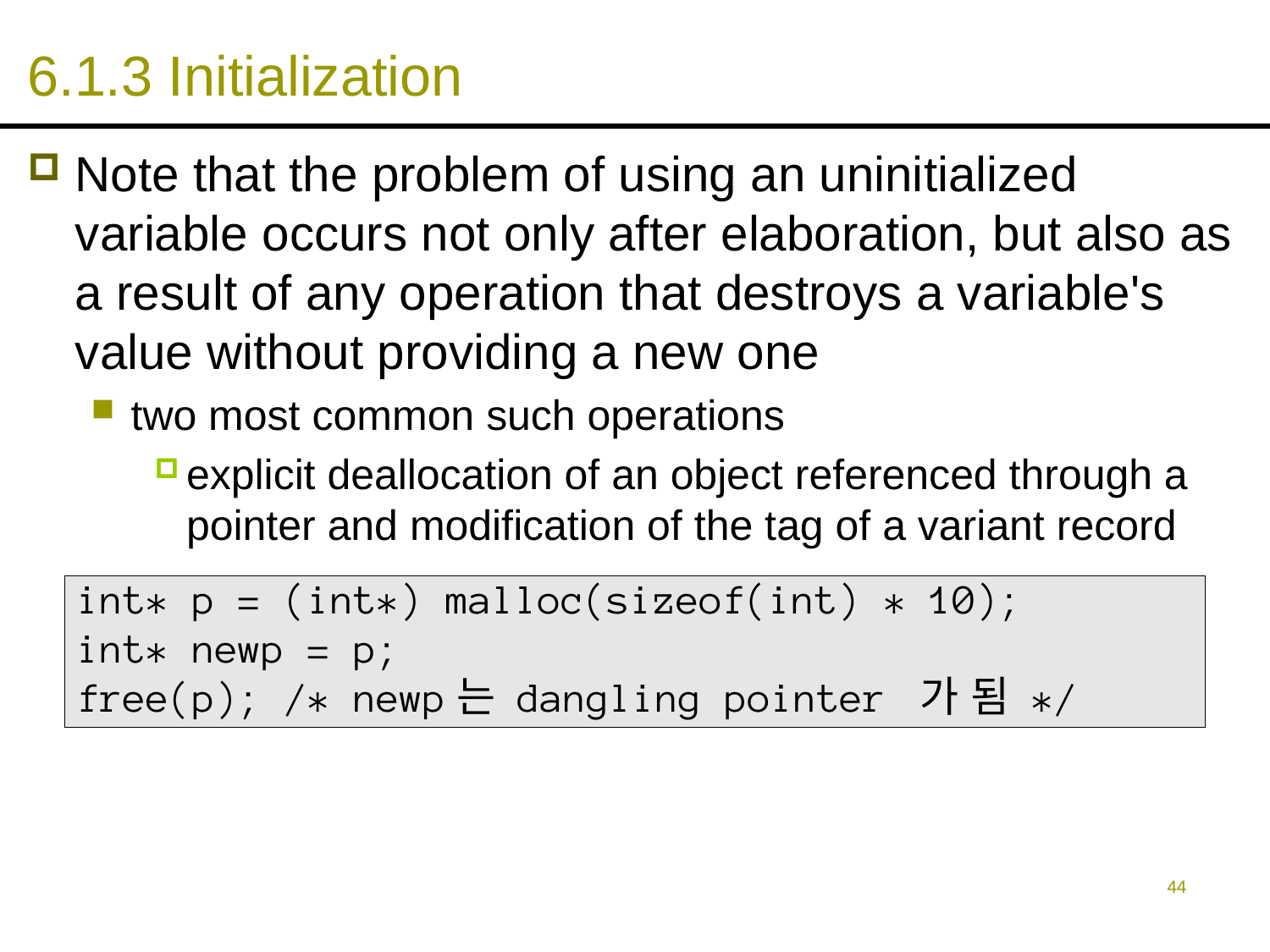

# 6.1.3 Initialization
Note that the problem of using an uninitialized variable occurs not only after elaboration, but also as a result of any operation that destroys a variable's value without providing a new one
two most common such operations
explicit deallocation of an object referenced through a pointer and modification of the tag of a variant record
int* p = (int*) malloc(sizeof(int) * 10);
int* newp = p;
free(p); /* newp는 dangling pointer 가 됨 */
44